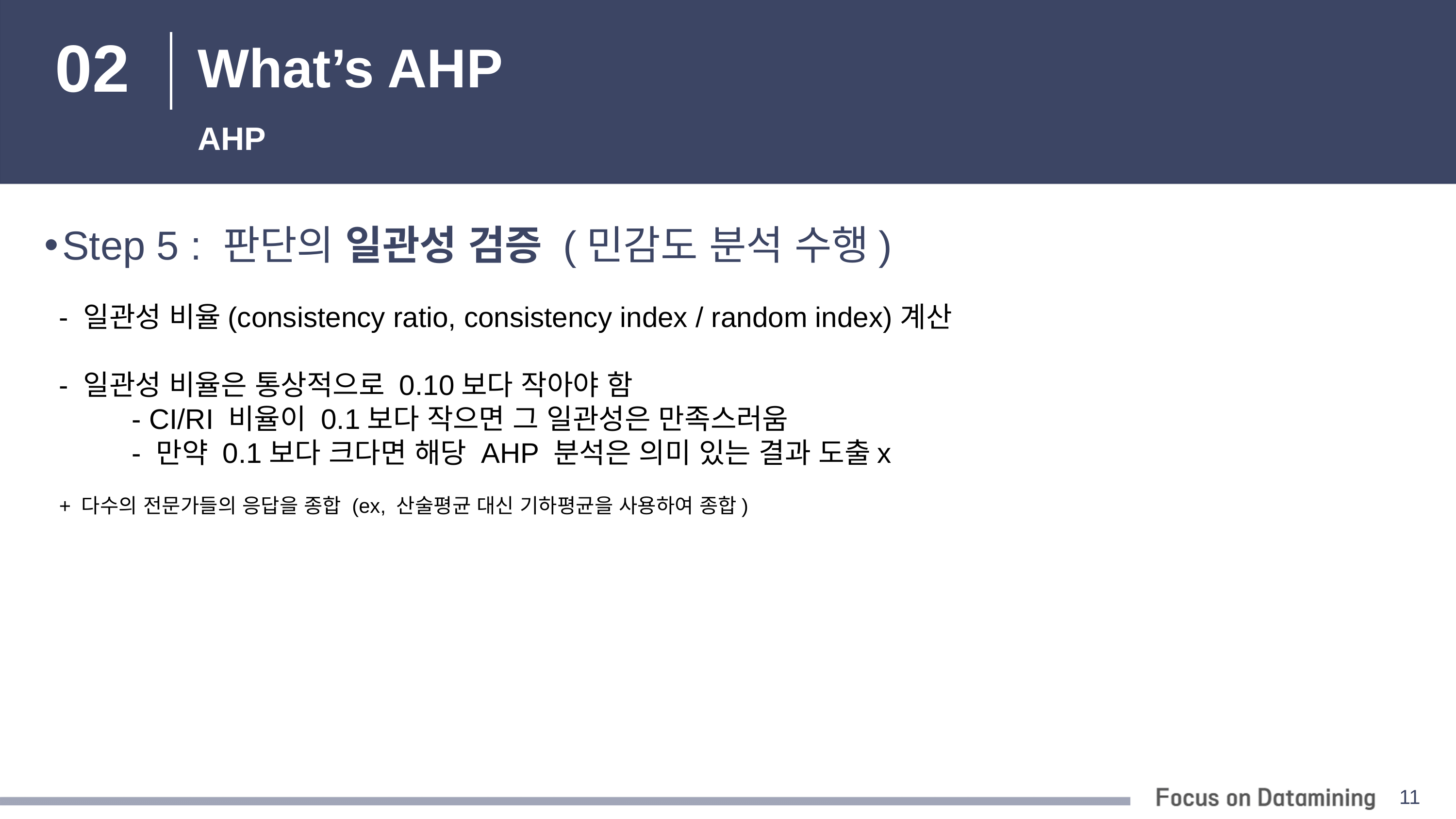

02
# What’s AHP
AHP

Step 5 : 판단의 일관성 검증 (민감도 분석 수행)
- 일관성 비율(consistency ratio, consistency index / random index)계산

- 일관성 비율은 통상적으로 0.10보다 작아야 함
	- CI/RI 비율이 0.1보다 작으면 그 일관성은 만족스러움
	- 만약 0.1보다 크다면 해당 AHP 분석은 의미 있는 결과 도출x

+ 다수의 전문가들의 응답을 종합 (ex, 산술평균 대신 기하평균을 사용하여 종합)